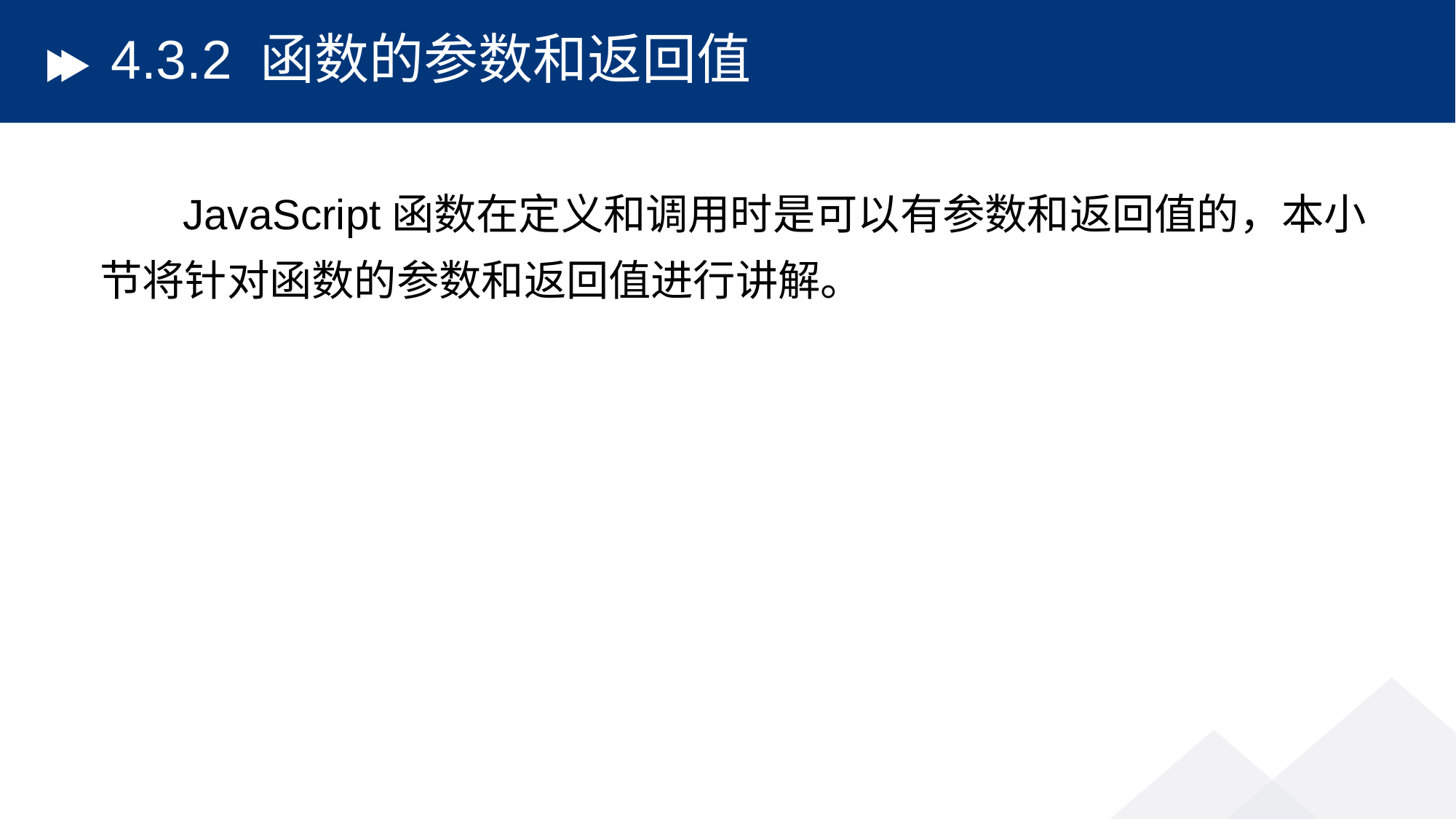

# 4.3.2 函数的参数和返回值
       JavaScript函数在定义和调用时是可以有参数和返回值的，本小节将针对函数的参数和返回值进行讲解。